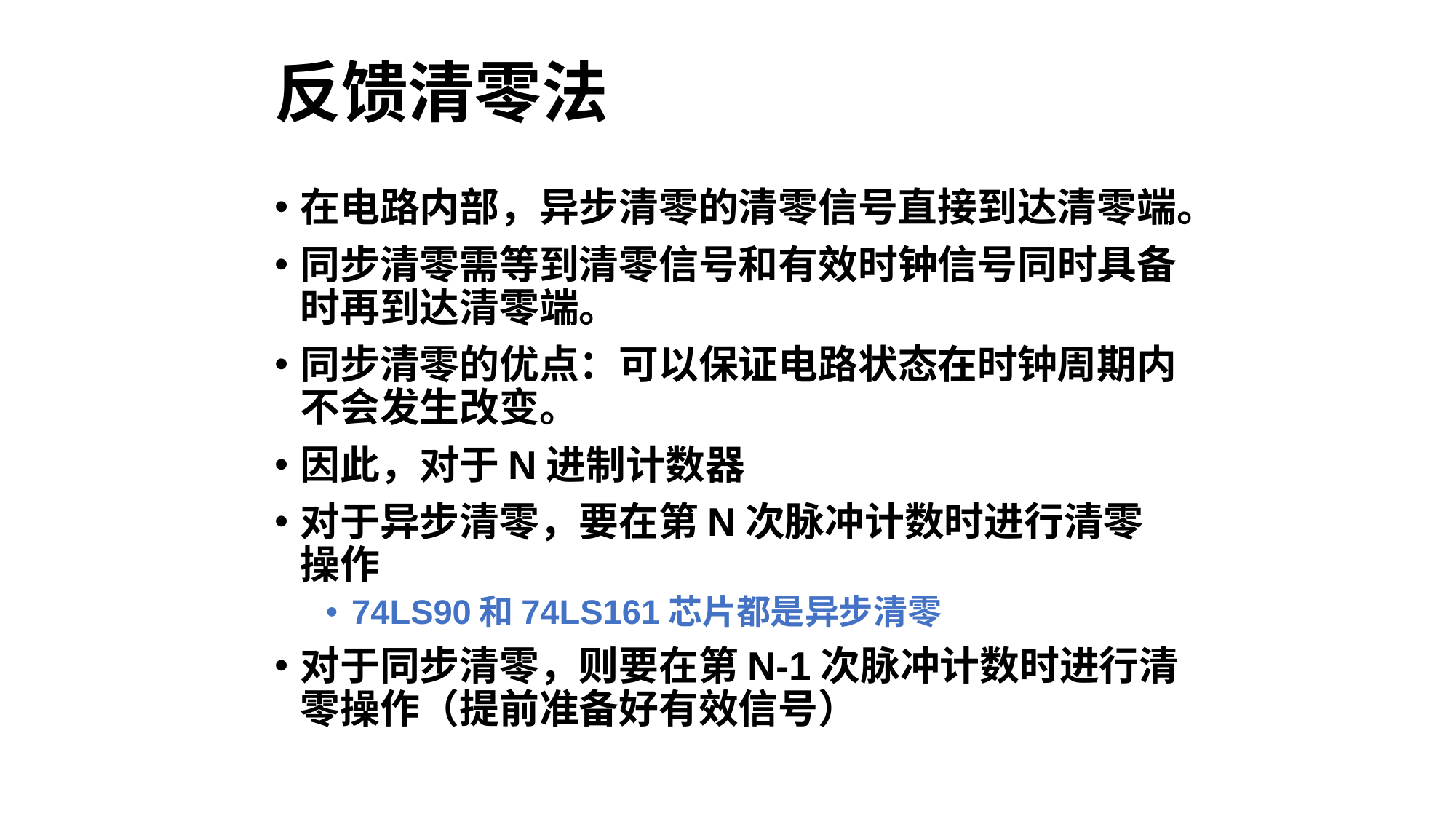

# 反馈清零法
在电路内部，异步清零的清零信号直接到达清零端。
同步清零需等到清零信号和有效时钟信号同时具备时再到达清零端。
同步清零的优点：可以保证电路状态在时钟周期内不会发生改变。
因此，对于N进制计数器
对于异步清零，要在第N次脉冲计数时进行清零操作
74LS90和74LS161芯片都是异步清零
对于同步清零，则要在第N-1次脉冲计数时进行清零操作（提前准备好有效信号）